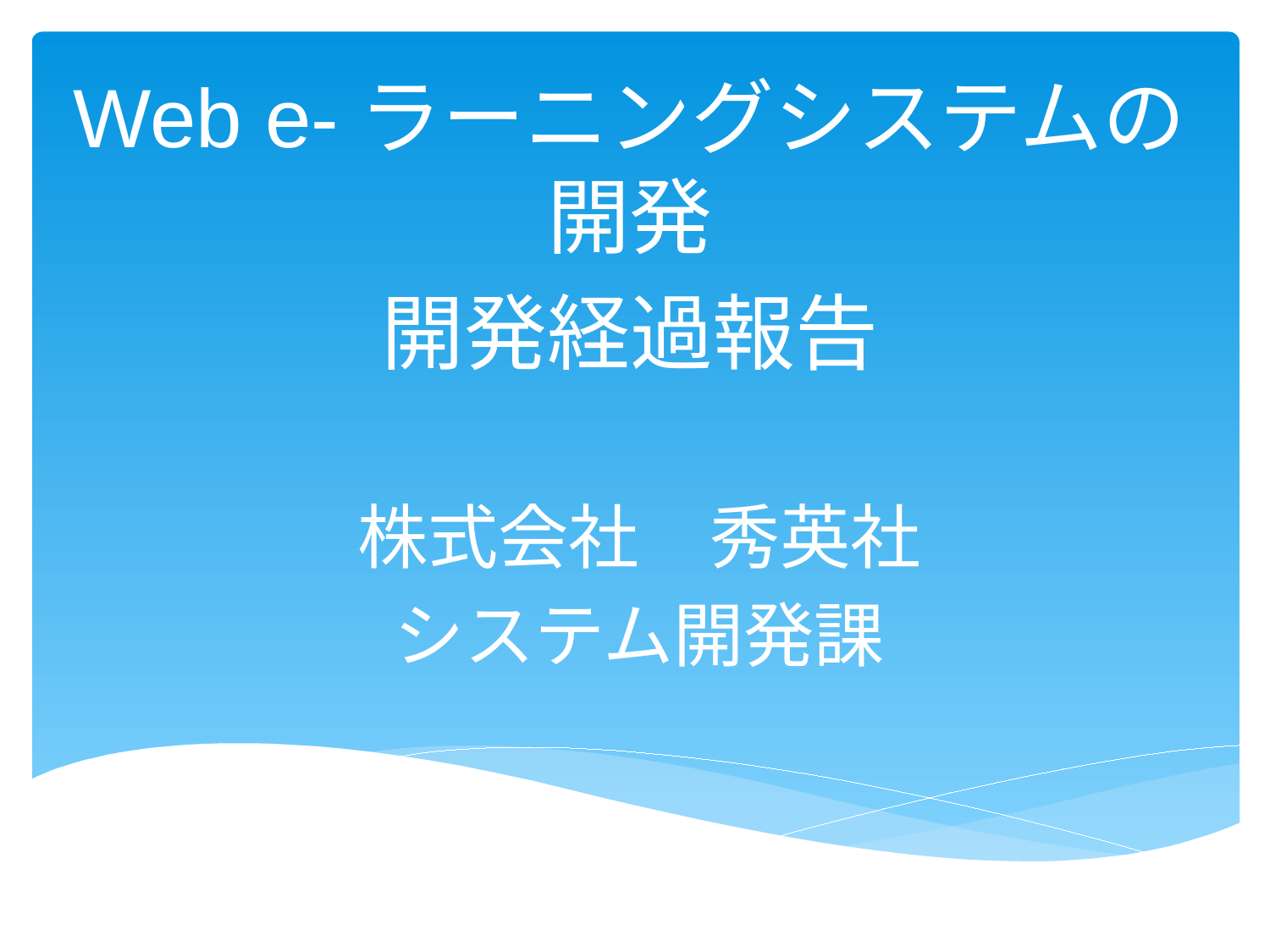

# Web e-ラーニングシステムの 開発 　 開発経過報告
株式会社　秀英社
システム開発課